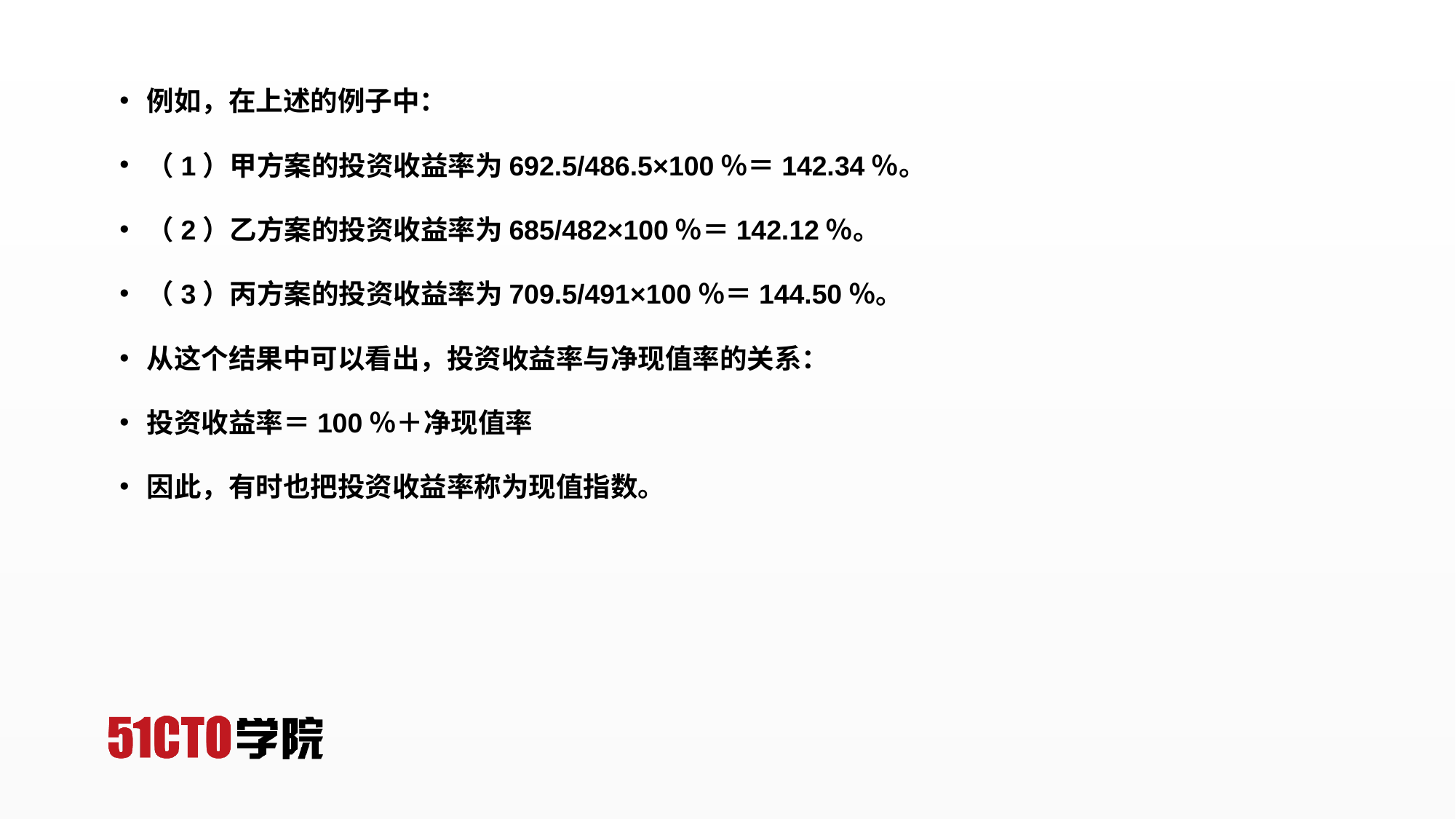

例如，在上述的例子中：
（1）甲方案的投资收益率为692.5/486.5×100％＝142.34％。
（2）乙方案的投资收益率为685/482×100％＝142.12％。
（3）丙方案的投资收益率为709.5/491×100％＝144.50％。
从这个结果中可以看出，投资收益率与净现值率的关系：
投资收益率＝100％＋净现值率
因此，有时也把投资收益率称为现值指数。